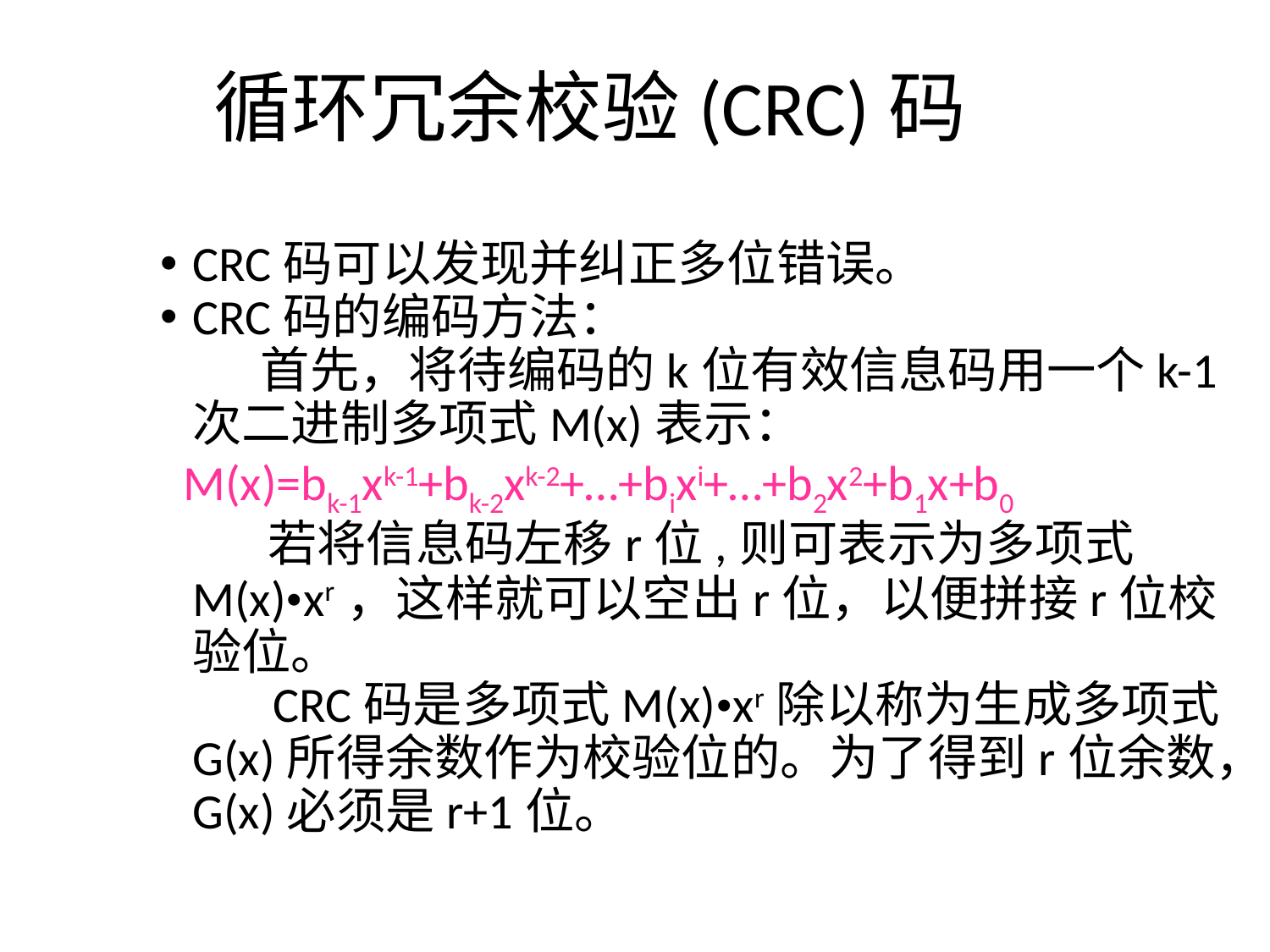

# 循环冗余校验(CRC)码
CRC码可以发现并纠正多位错误。
CRC码的编码方法：
        首先，将待编码的k位有效信息码用一个k-1次二进制多项式M(x)表示：
  M(x)=bk-1xk-1+bk-2xk-2+…+bixi+…+b2x2+b1x+b0
               若将信息码左移r位,则可表示为多项式M(x)•xr，这样就可以空出r位，以便拼接r位校验位。
          CRC码是多项式M(x)•xr除以称为生成多项式G(x)所得余数作为校验位的。为了得到r位余数，G(x)必须是r+1位。